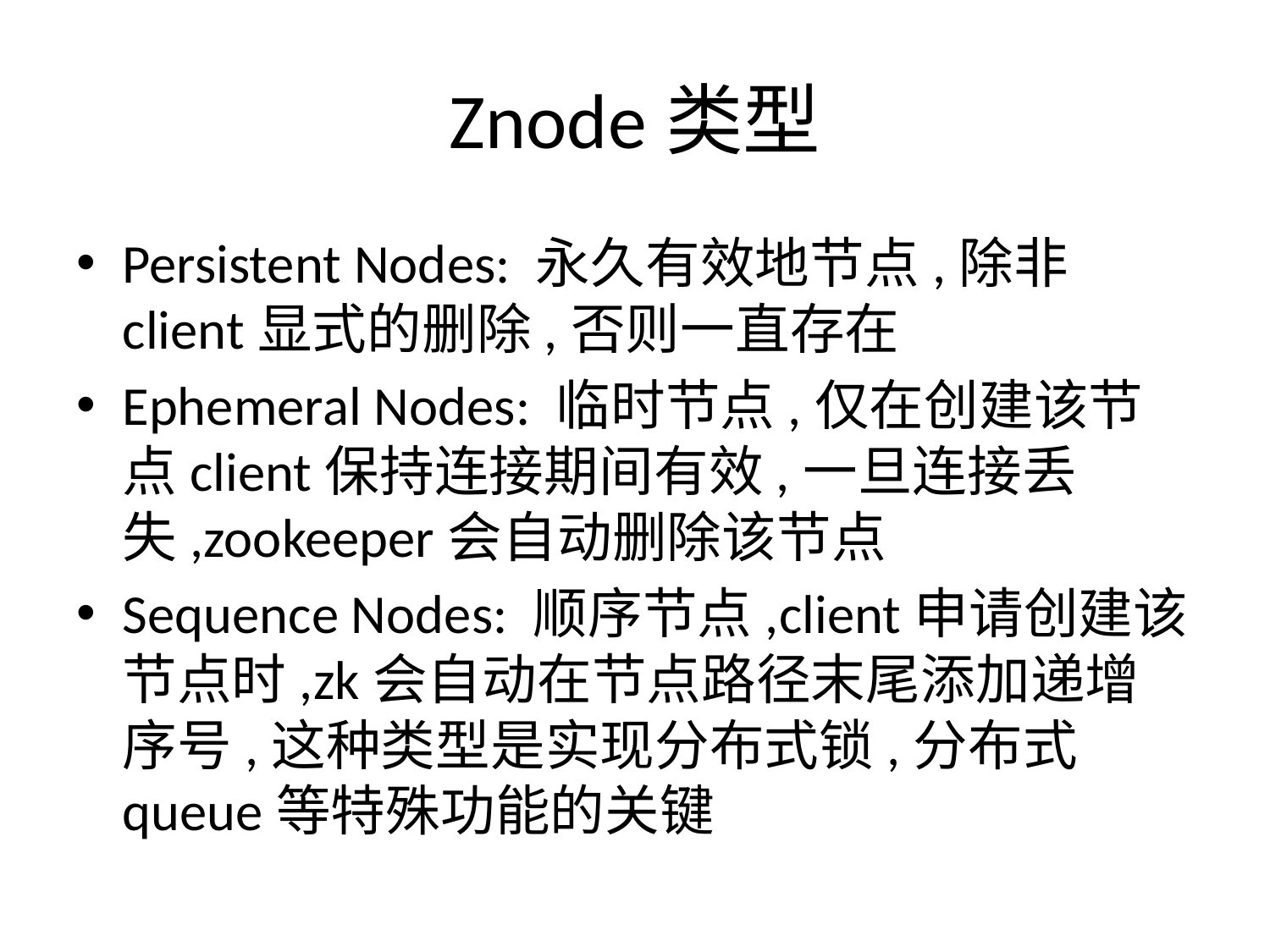

# Znode类型
Persistent Nodes: 永久有效地节点,除非client显式的删除,否则一直存在
Ephemeral Nodes: 临时节点,仅在创建该节点client保持连接期间有效,一旦连接丢失,zookeeper会自动删除该节点
Sequence Nodes: 顺序节点,client申请创建该节点时,zk会自动在节点路径末尾添加递增序号,这种类型是实现分布式锁,分布式queue等特殊功能的关键